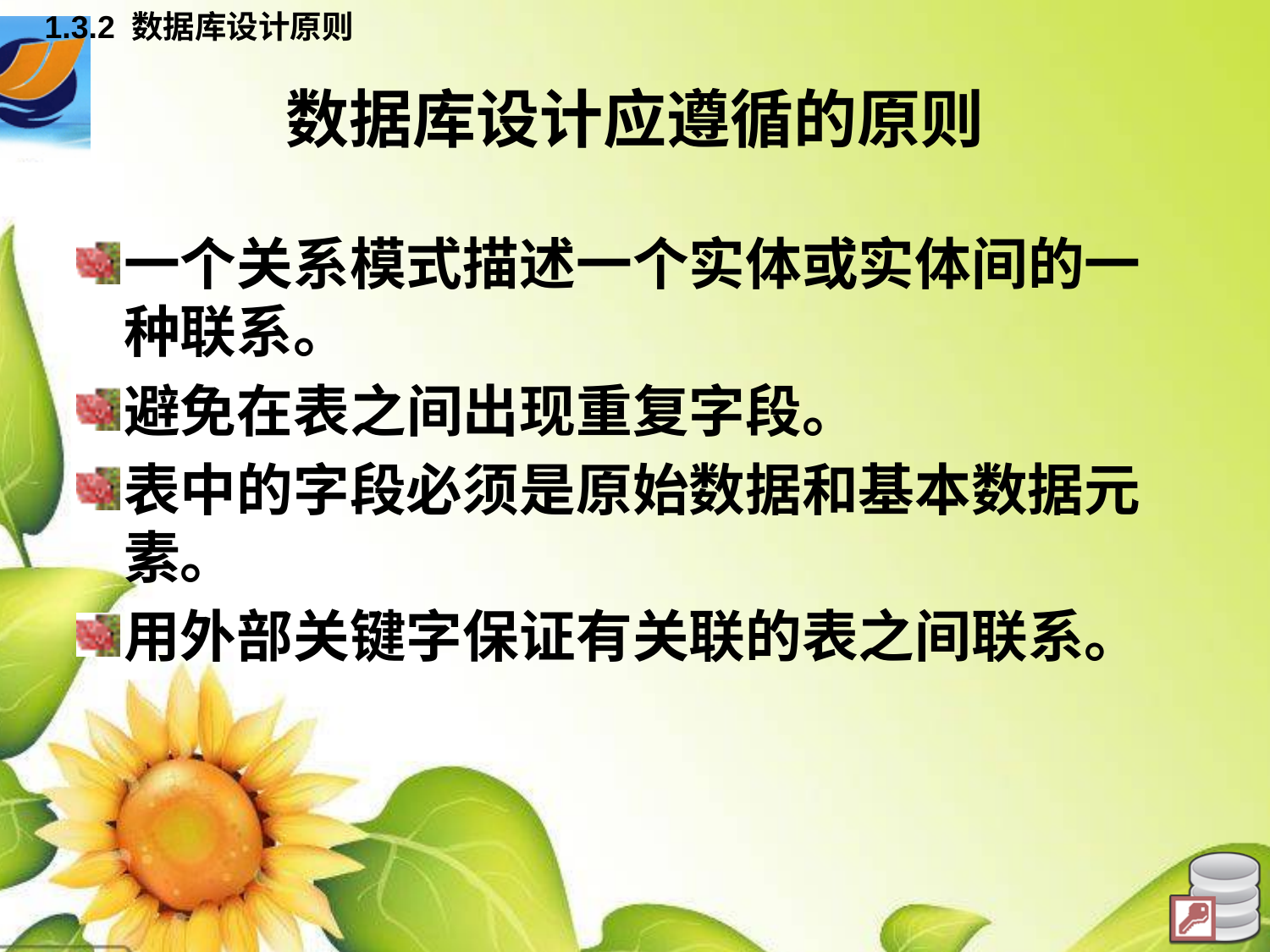

1.3.2 数据库设计原则
# 数据库设计应遵循的原则
一个关系模式描述一个实体或实体间的一种联系。
避免在表之间出现重复字段。
表中的字段必须是原始数据和基本数据元素。
用外部关键字保证有关联的表之间联系。